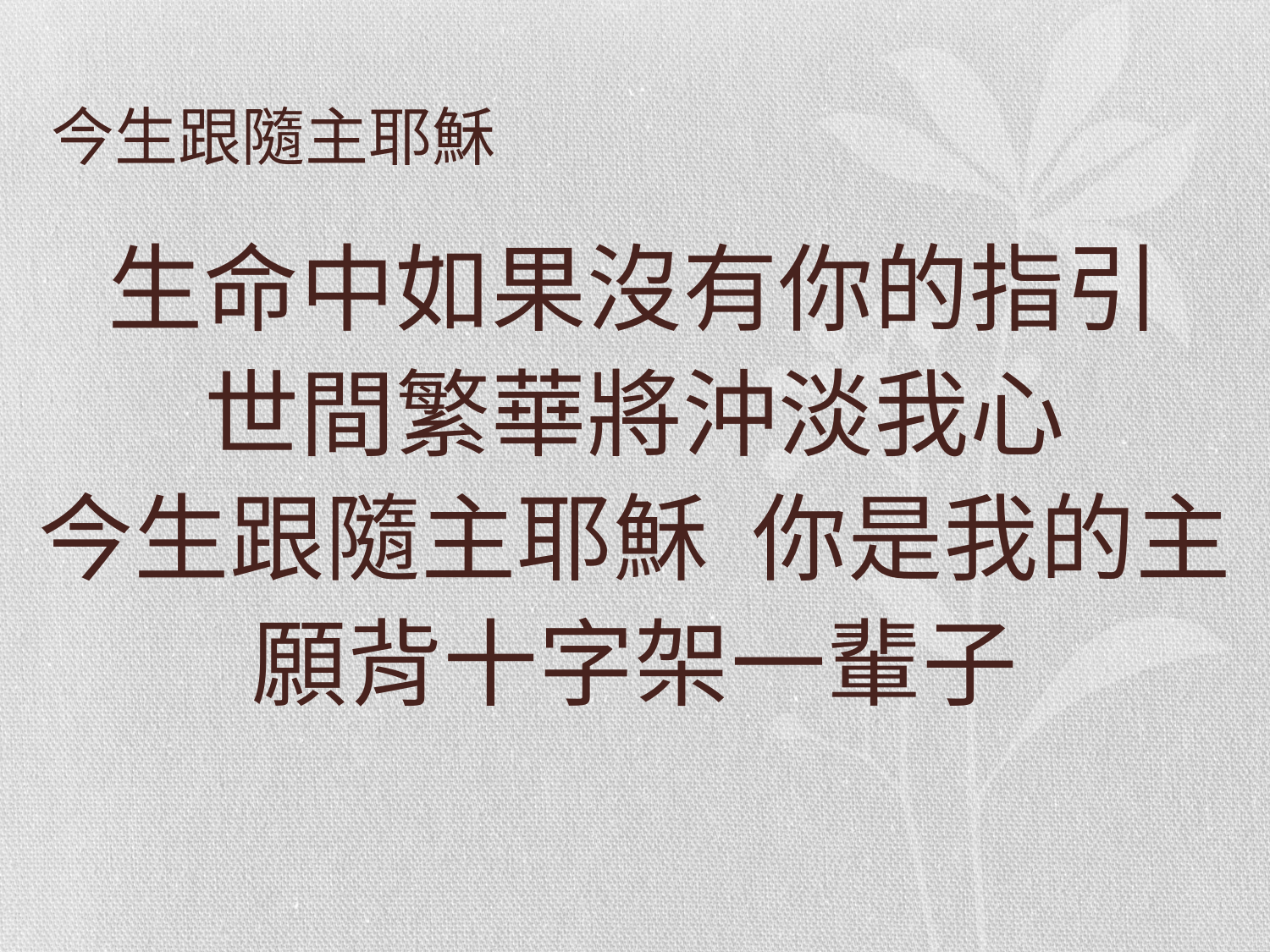

# 今生跟隨主耶穌
生命中如果沒有你的指引
世間繁華將沖淡我心
今生跟隨主耶穌  你是我的主
願背十字架一輩子